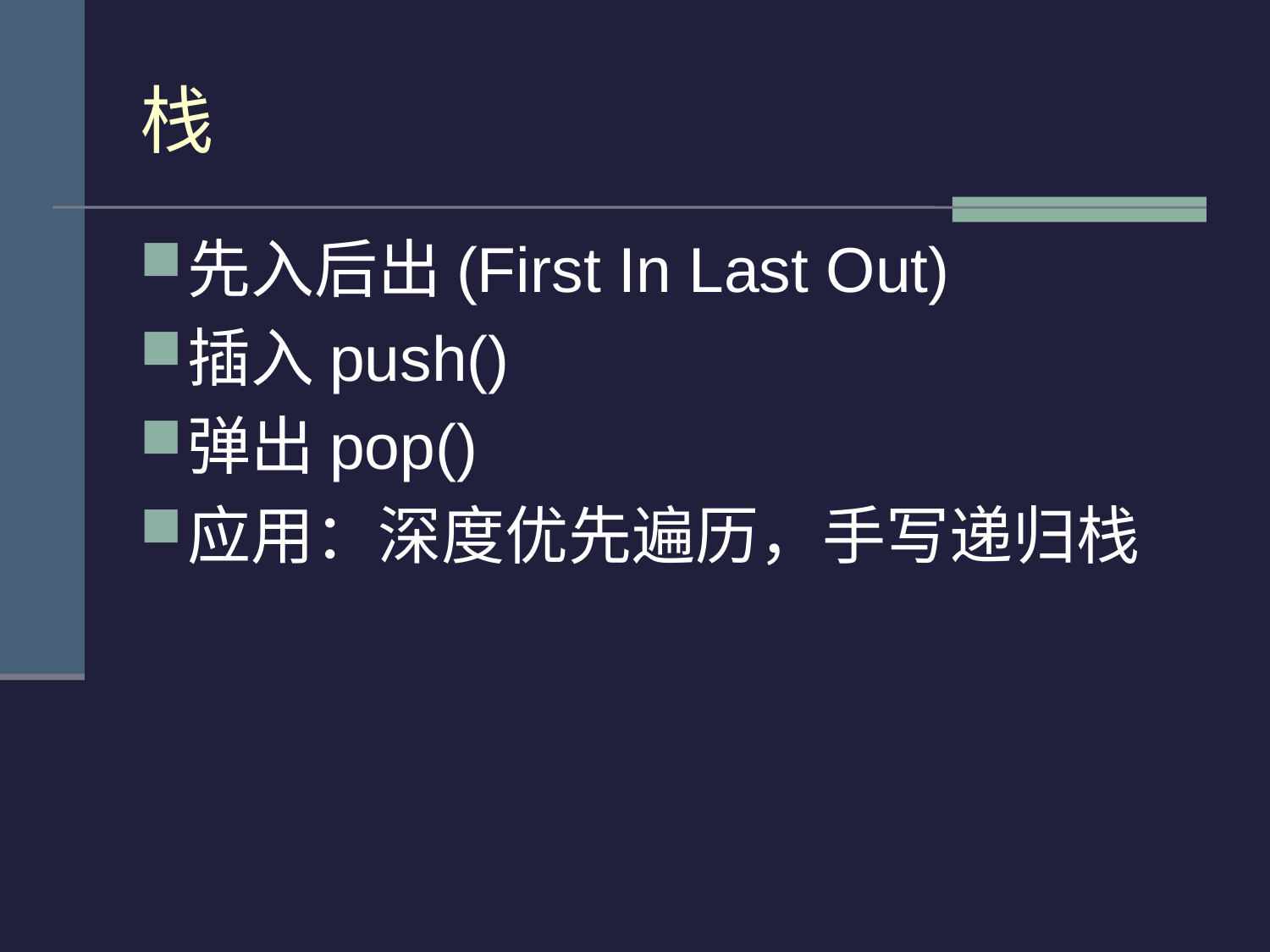

# 栈
先入后出(First In Last Out)
插入push()
弹出pop()
应用：深度优先遍历，手写递归栈